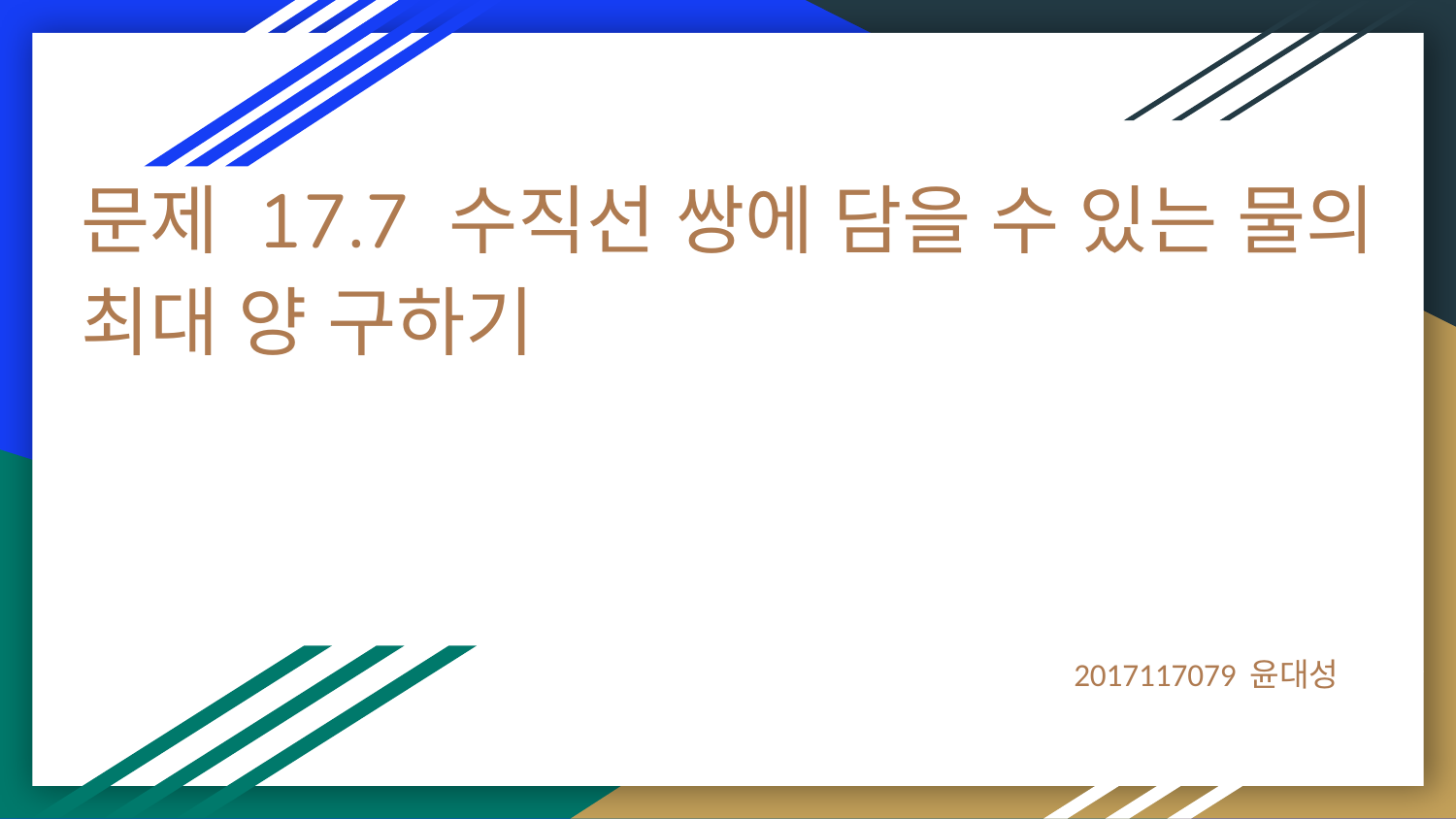

# 문제 17.7 수직선 쌍에 담을 수 있는 물의 최대 양 구하기
2017117079 윤대성